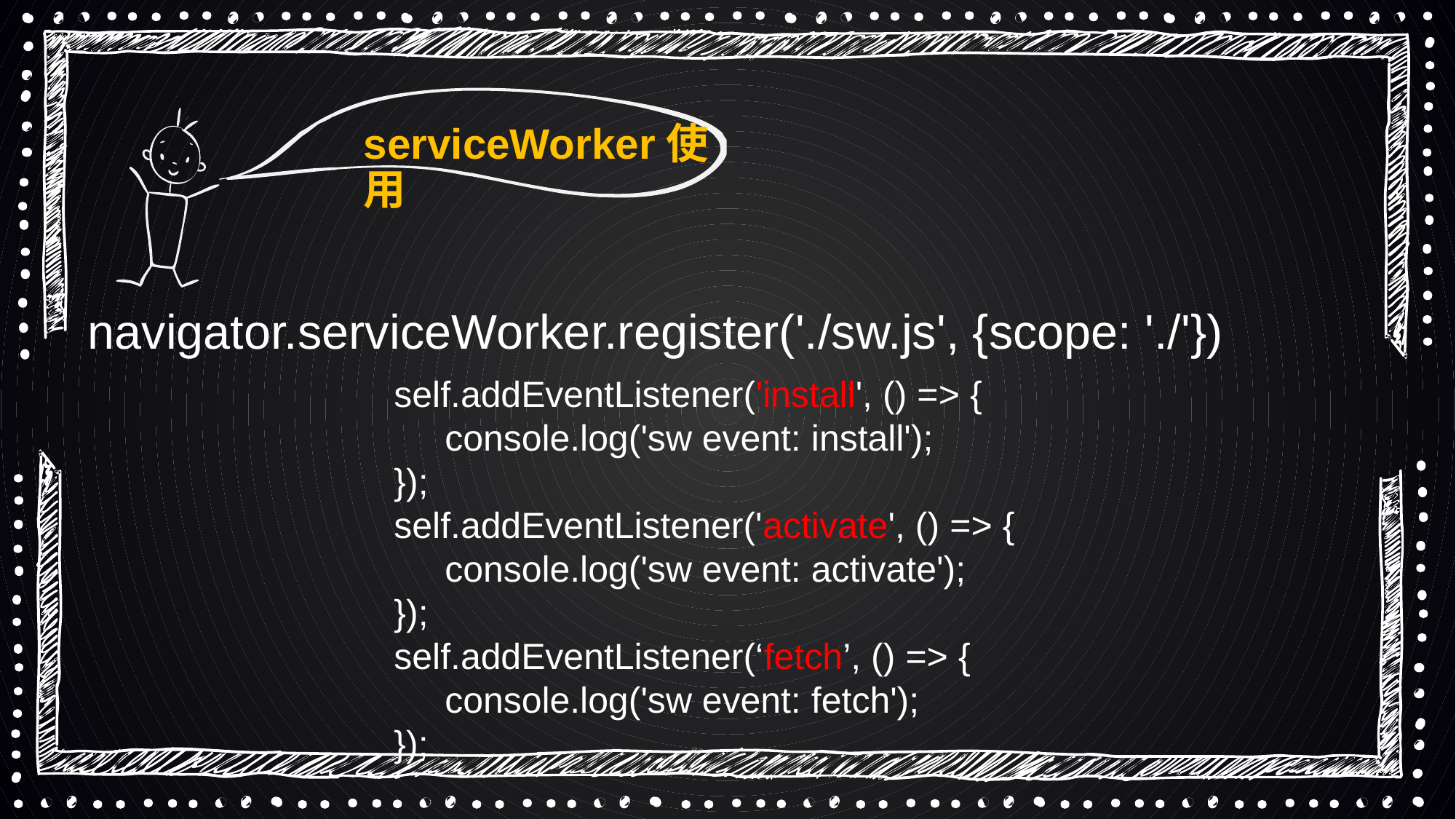

serviceWorker使用

navigator.serviceWorker.register('./sw.js', {scope: './'})
self.addEventListener('install', () => {
     console.log('sw event: install');
});
self.addEventListener('activate', () => {
     console.log('sw event: activate');
});
self.addEventListener(‘fetch’, () => {
     console.log('sw event: fetch');
});